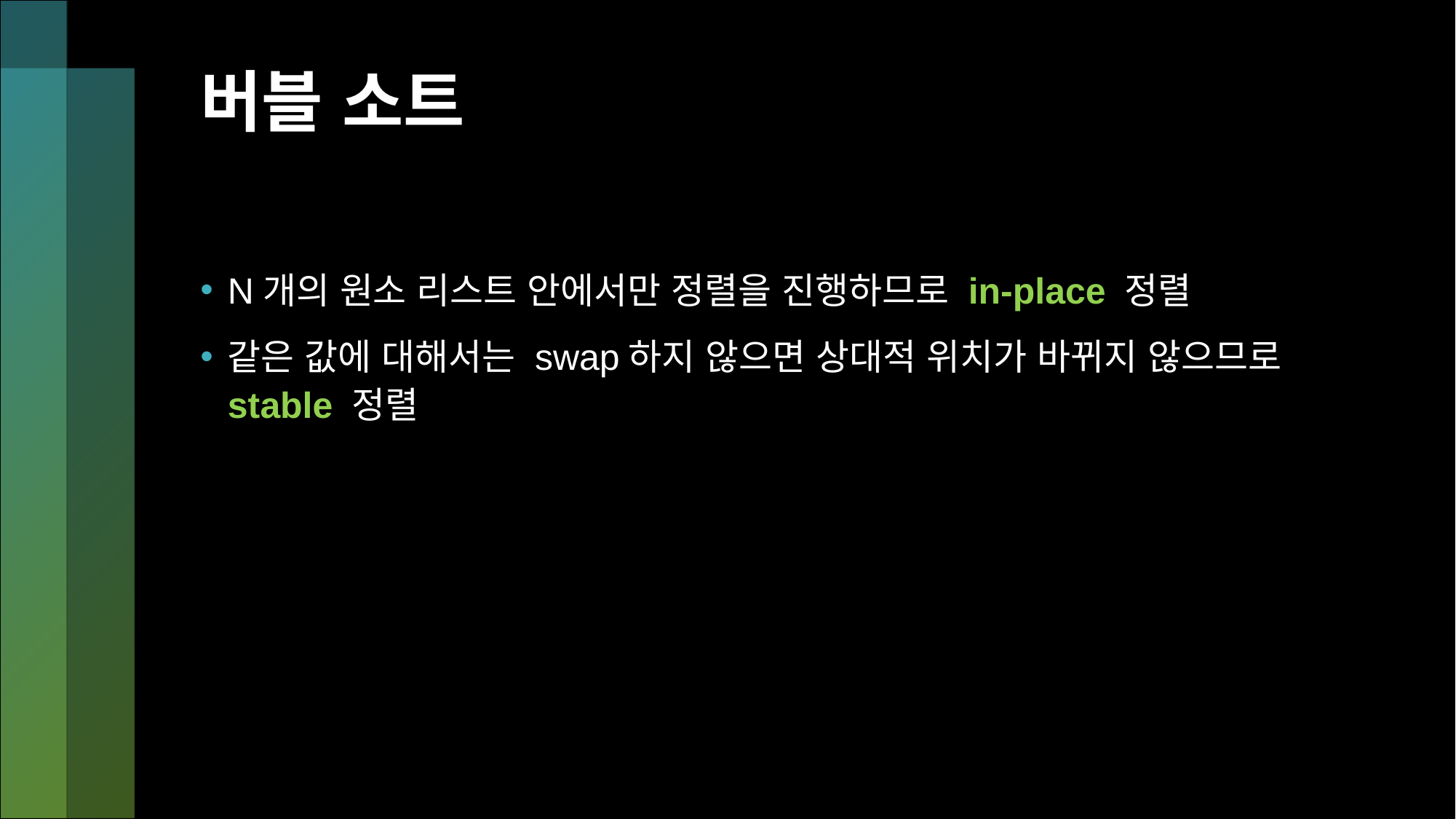

# 버블 소트
N개의 원소 리스트 안에서만 정렬을 진행하므로 in-place 정렬
같은 값에 대해서는 swap하지 않으면 상대적 위치가 바뀌지 않으므로
stable 정렬